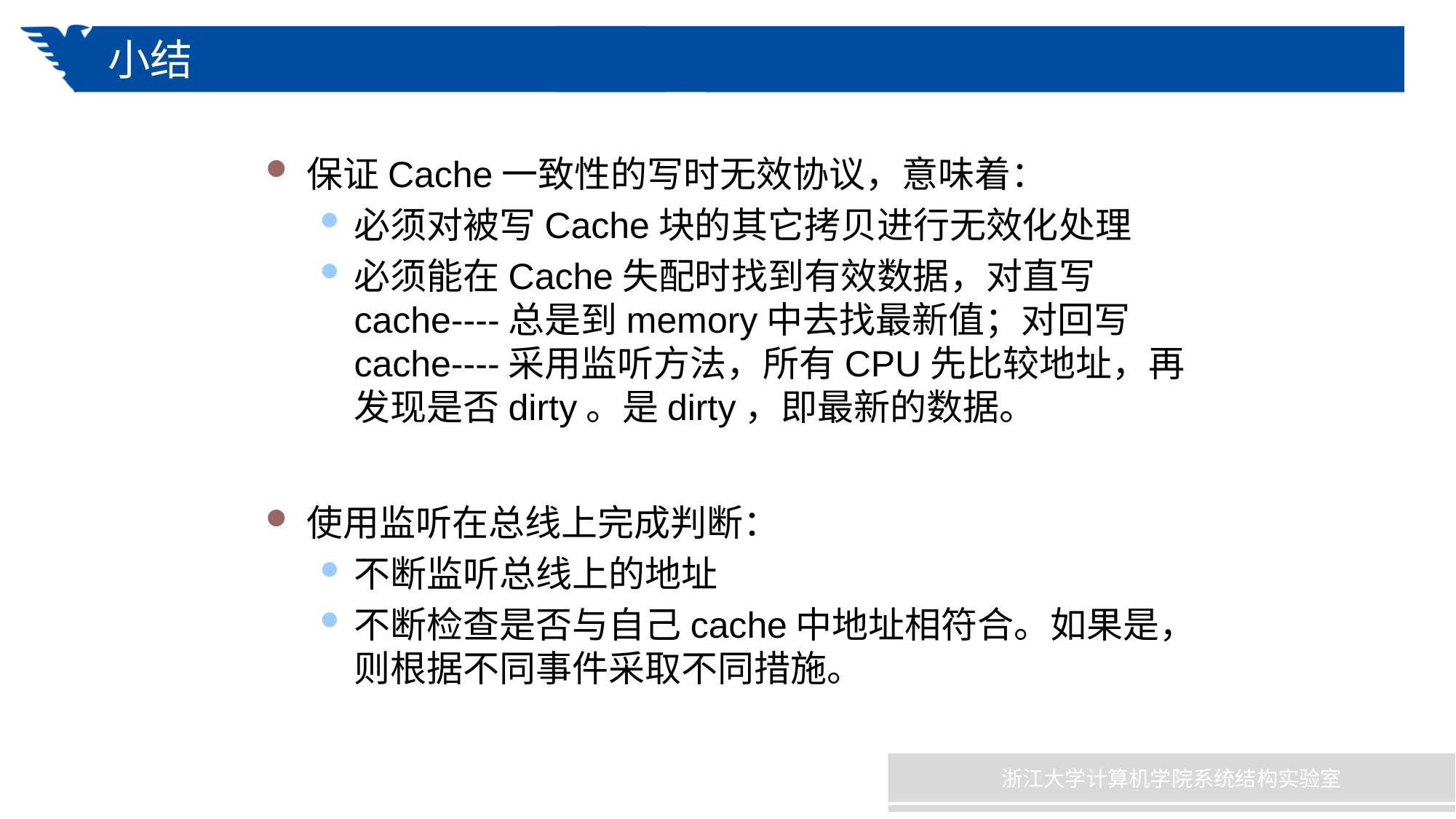

# 小结
保证Cache一致性的写时无效协议，意味着：
必须对被写Cache块的其它拷贝进行无效化处理
必须能在Cache失配时找到有效数据，对直写cache----总是到memory中去找最新值；对回写cache----采用监听方法，所有CPU先比较地址，再发现是否dirty。是dirty，即最新的数据。

使用监听在总线上完成判断：
不断监听总线上的地址
不断检查是否与自己cache中地址相符合。如果是，则根据不同事件采取不同措施。